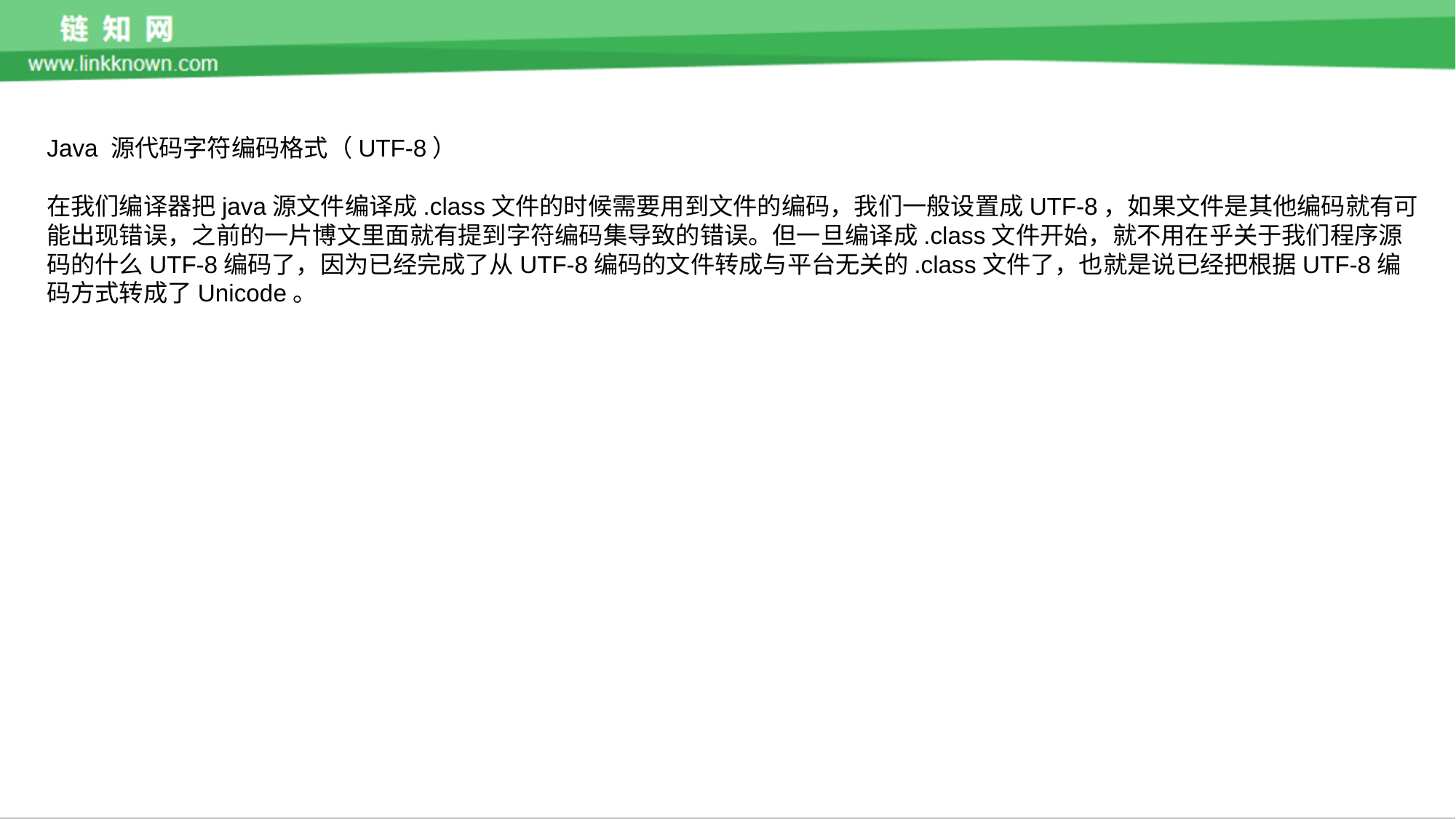

Java 源代码字符编码格式（UTF-8）

在我们编译器把java源文件编译成.class文件的时候需要用到文件的编码，我们一般设置成UTF-8，如果文件是其他编码就有可能出现错误，之前的一片博文里面就有提到字符编码集导致的错误。但一旦编译成.class文件开始，就不用在乎关于我们程序源码的什么UTF-8编码了，因为已经完成了从UTF-8编码的文件转成与平台无关的.class文件了，也就是说已经把根据UTF-8编码方式转成了Unicode。